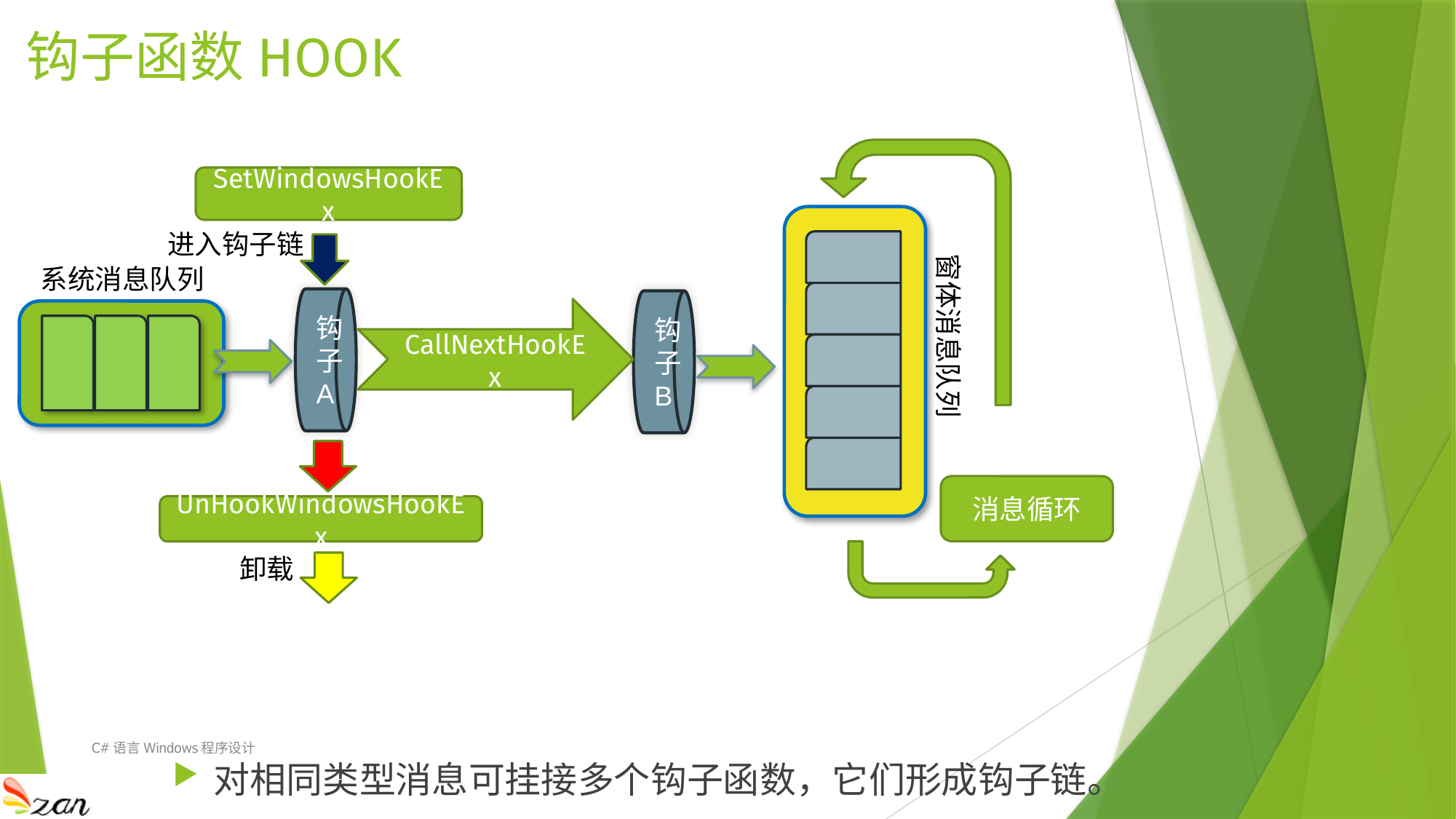

# 钩子函数HOOK

SetWindowsHookEx

进入钩子链

窗体消息队列
系统消息队列
钩子A
钩子B
CallNextHookEx

消息循环
UnHookWindowsHookEx

卸载

C#语言Windows程序设计
对相同类型消息可挂接多个钩子函数，它们形成钩子链。